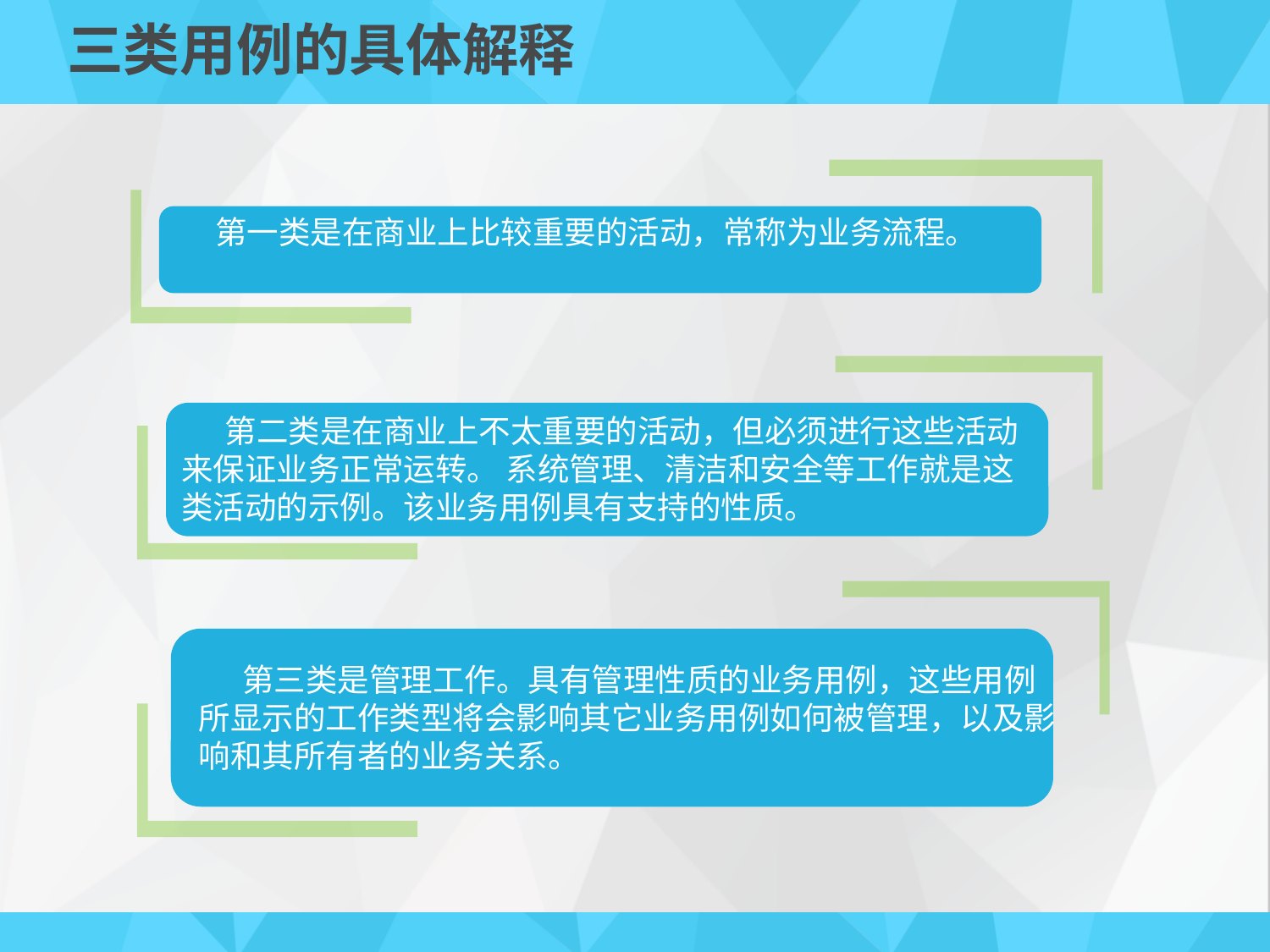

# 三类用例的具体解释

     第一类是在商业上比较重要的活动，常称为业务流程。

     第二类是在商业上不太重要的活动，但必须进行这些活动来保证业务正常运转。 系统管理、清洁和安全等工作就是这类活动的示例。该业务用例具有支持的性质。

     第三类是管理工作。具有管理性质的业务用例，这些用例所显示的工作类型将会影响其它业务用例如何被管理，以及影响和其所有者的业务关系。